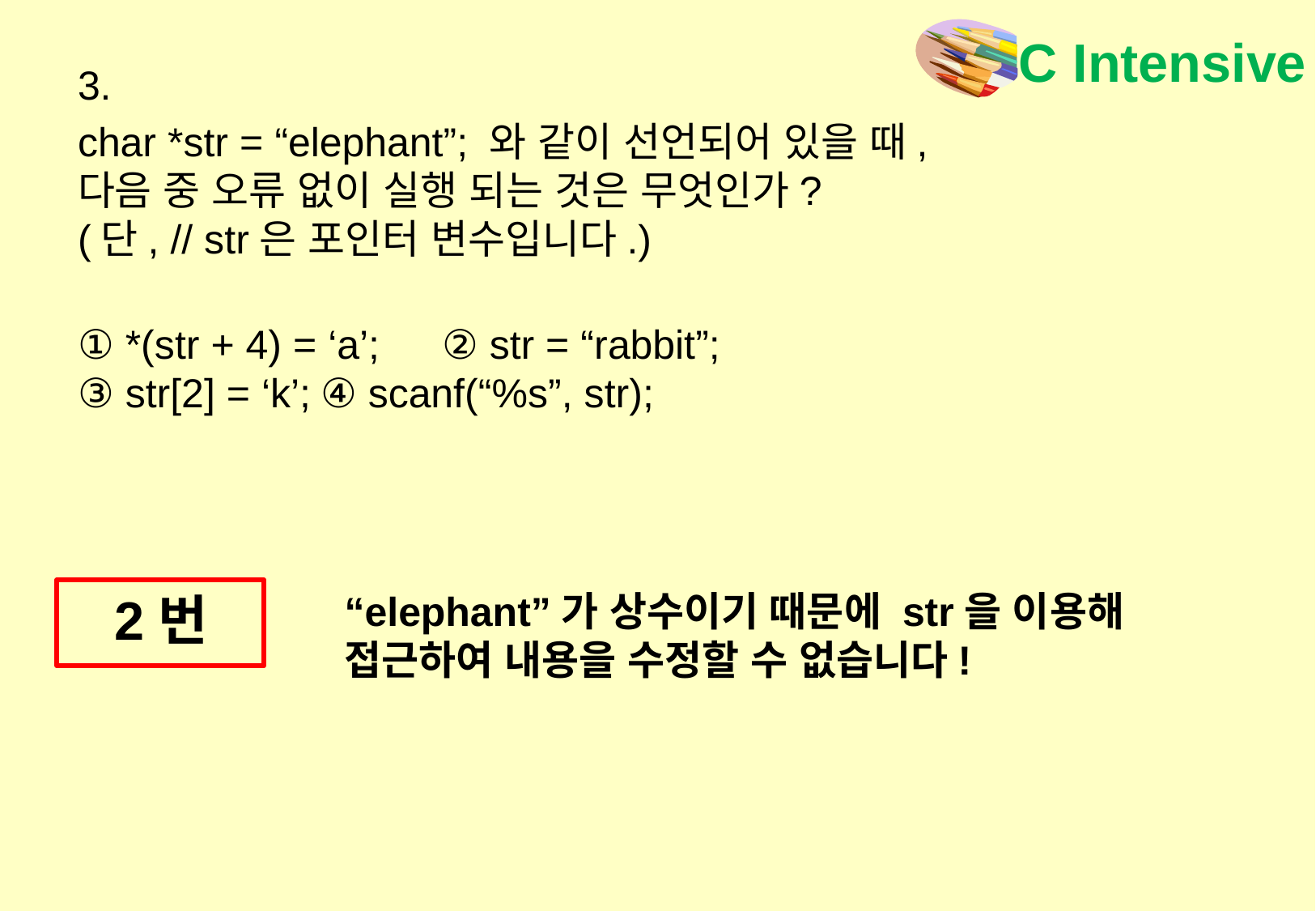

3.
char *str = “elephant”; 와 같이 선언되어 있을 때,
다음 중 오류 없이 실행 되는 것은 무엇인가?
(단, // str은 포인터 변수입니다.)
① *(str + 4) = ‘a’; 	② str = “rabbit”;
③ str[2] = ‘k’;	④ scanf(“%s”, str);
2번

“elephant”가 상수이기 때문에 str을 이용해 접근하여 내용을 수정할 수 없습니다!